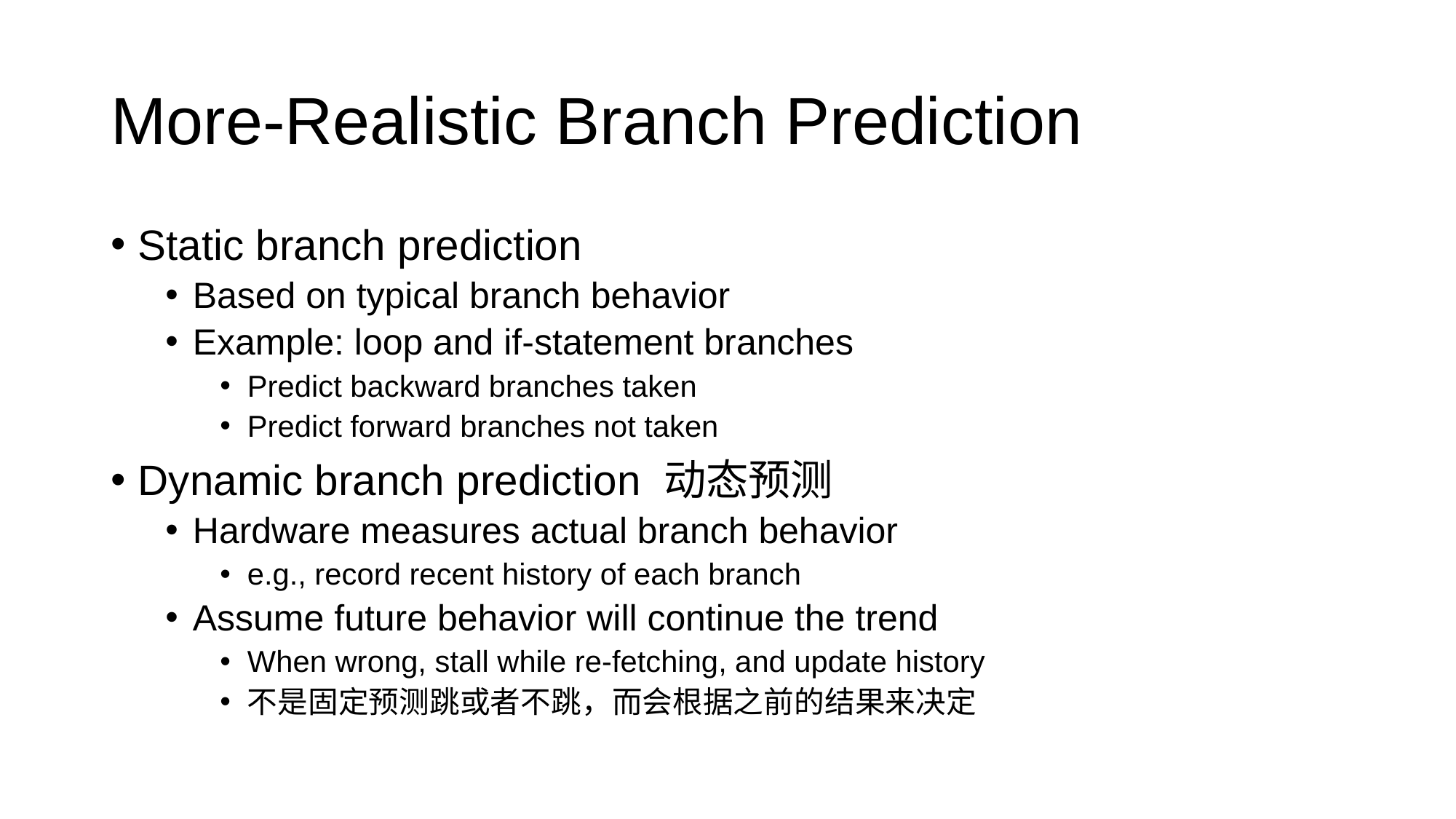

# More-Realistic Branch Prediction
Static branch prediction
Based on typical branch behavior
Example: loop and if-statement branches
Predict backward branches taken
Predict forward branches not taken
Dynamic branch prediction 动态预测
Hardware measures actual branch behavior
e.g., record recent history of each branch
Assume future behavior will continue the trend
When wrong, stall while re-fetching, and update history
不是固定预测跳或者不跳，而会根据之前的结果来决定